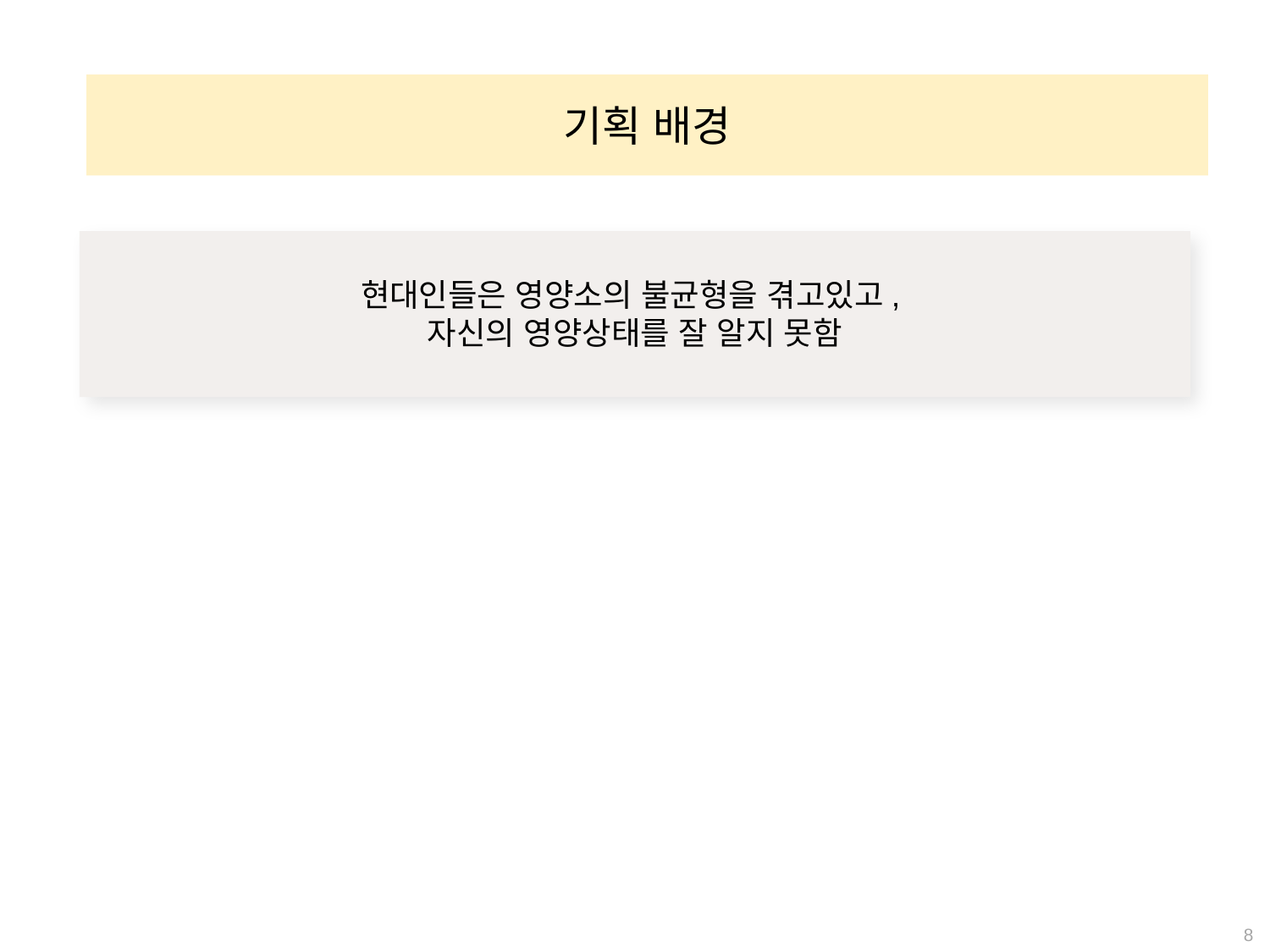

기획 배경

현대인들은 영양소의 불균형을 겪고있고,
자신의 영양상태를 잘 알지 못함
8